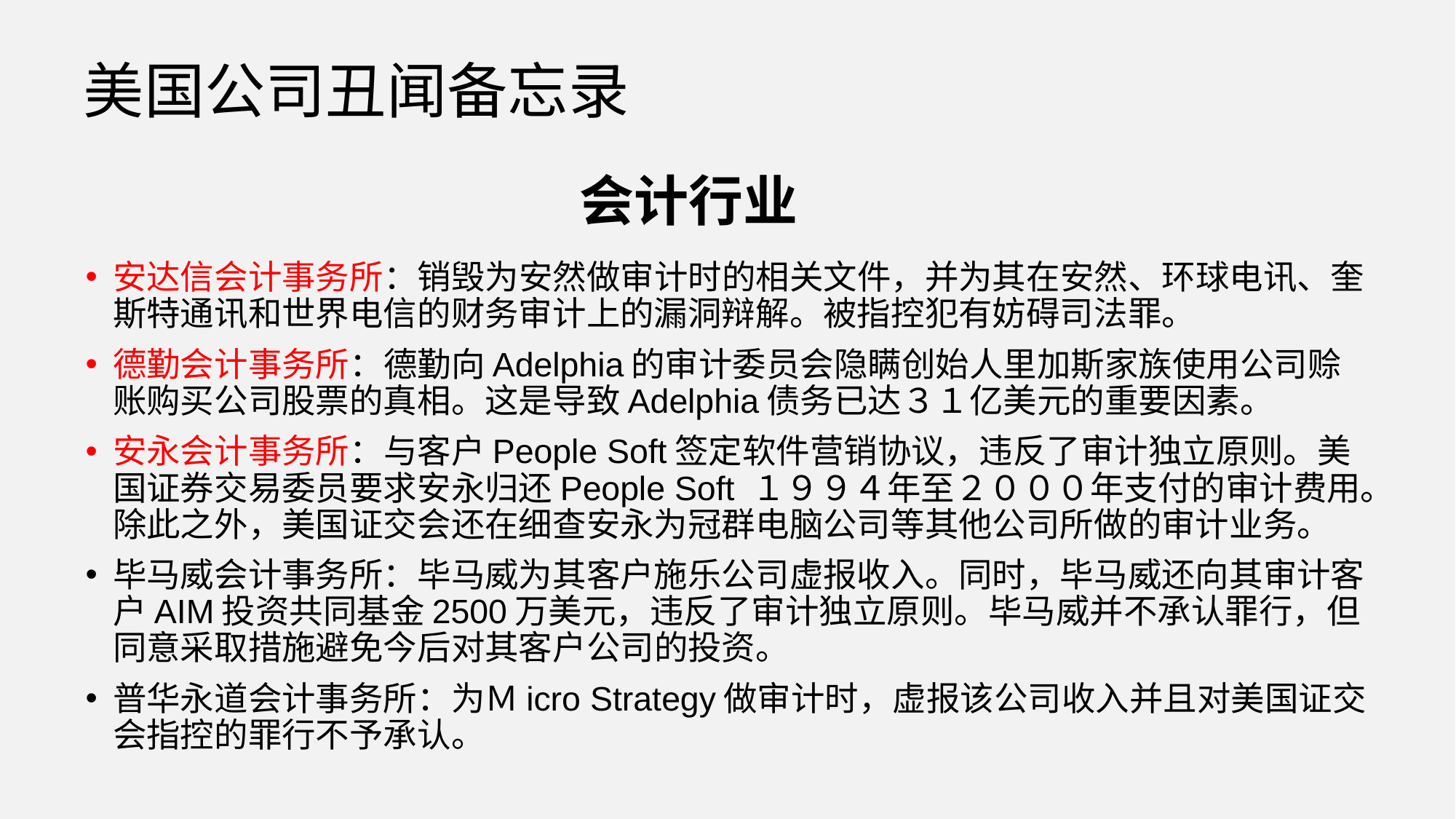

# 美国公司丑闻备忘录
会计行业
安达信会计事务所：销毁为安然做审计时的相关文件，并为其在安然、环球电讯、奎斯特通讯和世界电信的财务审计上的漏洞辩解。被指控犯有妨碍司法罪。
德勤会计事务所：德勤向Adelphia的审计委员会隐瞒创始人里加斯家族使用公司赊账购买公司股票的真相。这是导致Adelphia债务已达３１亿美元的重要因素。
安永会计事务所：与客户People Soft签定软件营销协议，违反了审计独立原则。美国证券交易委员要求安永归还People Soft １９９４年至２０００年支付的审计费用。除此之外，美国证交会还在细查安永为冠群电脑公司等其他公司所做的审计业务。
毕马威会计事务所：毕马威为其客户施乐公司虚报收入。同时，毕马威还向其审计客户AIM投资共同基金2500万美元，违反了审计独立原则。毕马威并不承认罪行，但同意采取措施避免今后对其客户公司的投资。
普华永道会计事务所：为Ｍicro Strategy做审计时，虚报该公司收入并且对美国证交会指控的罪行不予承认。